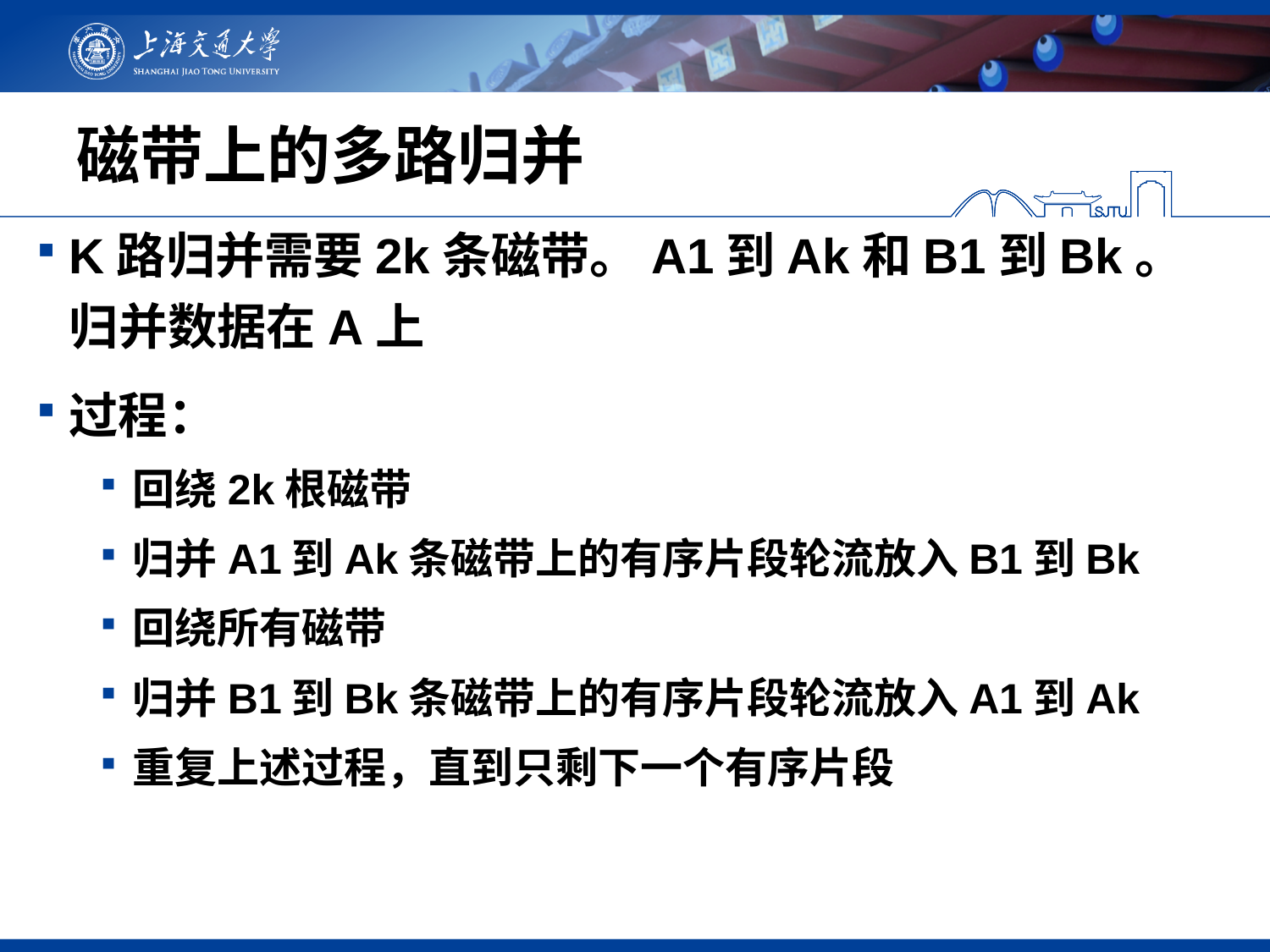

# 磁带上的多路归并
K路归并需要2k条磁带。A1到Ak和B1到Bk。归并数据在A上
过程：
回绕2k根磁带
归并A1到Ak条磁带上的有序片段轮流放入B1到Bk
回绕所有磁带
归并B1到Bk条磁带上的有序片段轮流放入A1到Ak
重复上述过程，直到只剩下一个有序片段